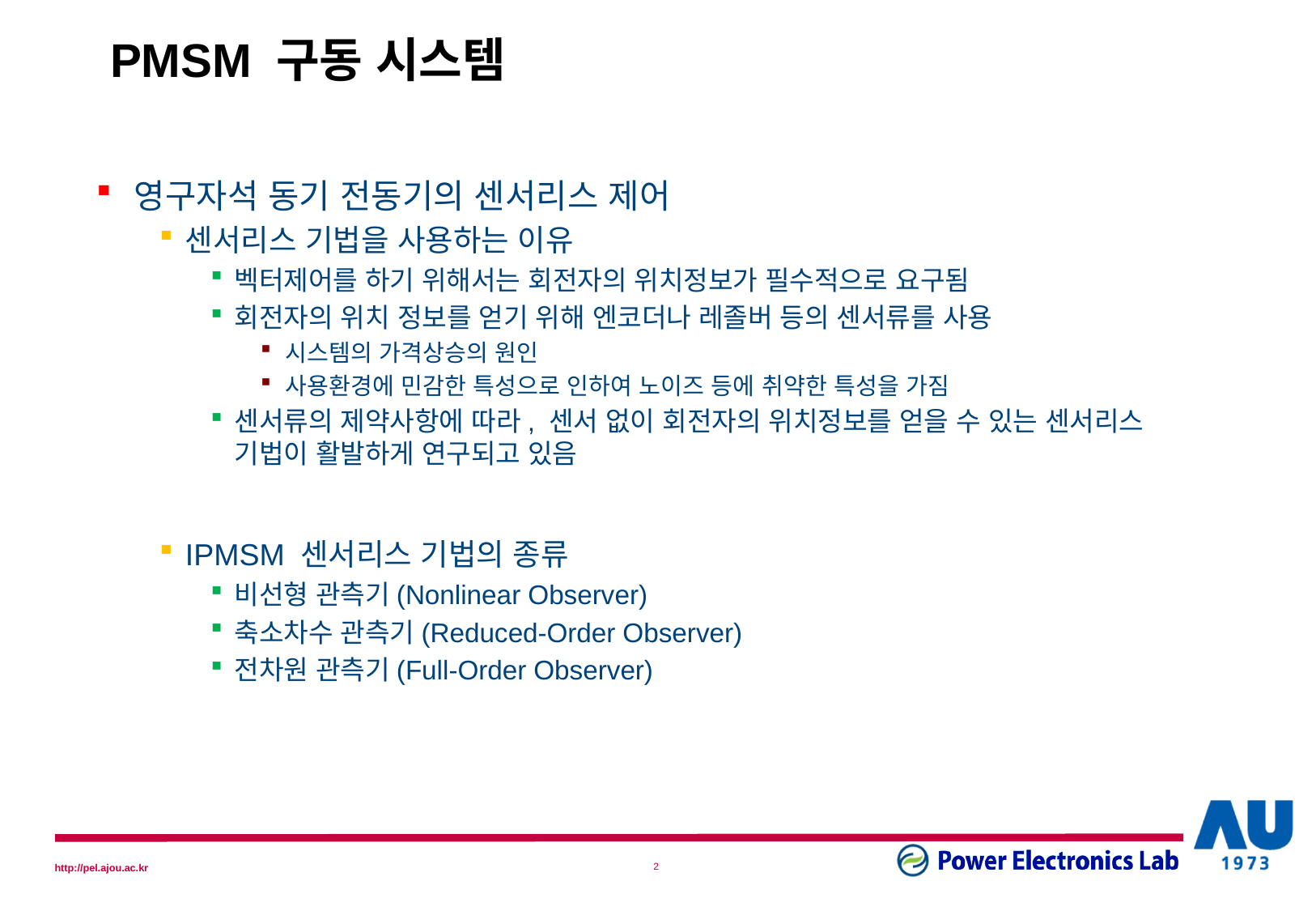

# PMSM 구동 시스템
영구자석 동기 전동기의 센서리스 제어
센서리스 기법을 사용하는 이유
벡터제어를 하기 위해서는 회전자의 위치정보가 필수적으로 요구됨
회전자의 위치 정보를 얻기 위해 엔코더나 레졸버 등의 센서류를 사용
시스템의 가격상승의 원인
사용환경에 민감한 특성으로 인하여 노이즈 등에 취약한 특성을 가짐
센서류의 제약사항에 따라, 센서 없이 회전자의 위치정보를 얻을 수 있는 센서리스 기법이 활발하게 연구되고 있음

IPMSM 센서리스 기법의 종류
비선형 관측기(Nonlinear Observer)
축소차수 관측기(Reduced-Order Observer)
전차원 관측기(Full-Order Observer)
2